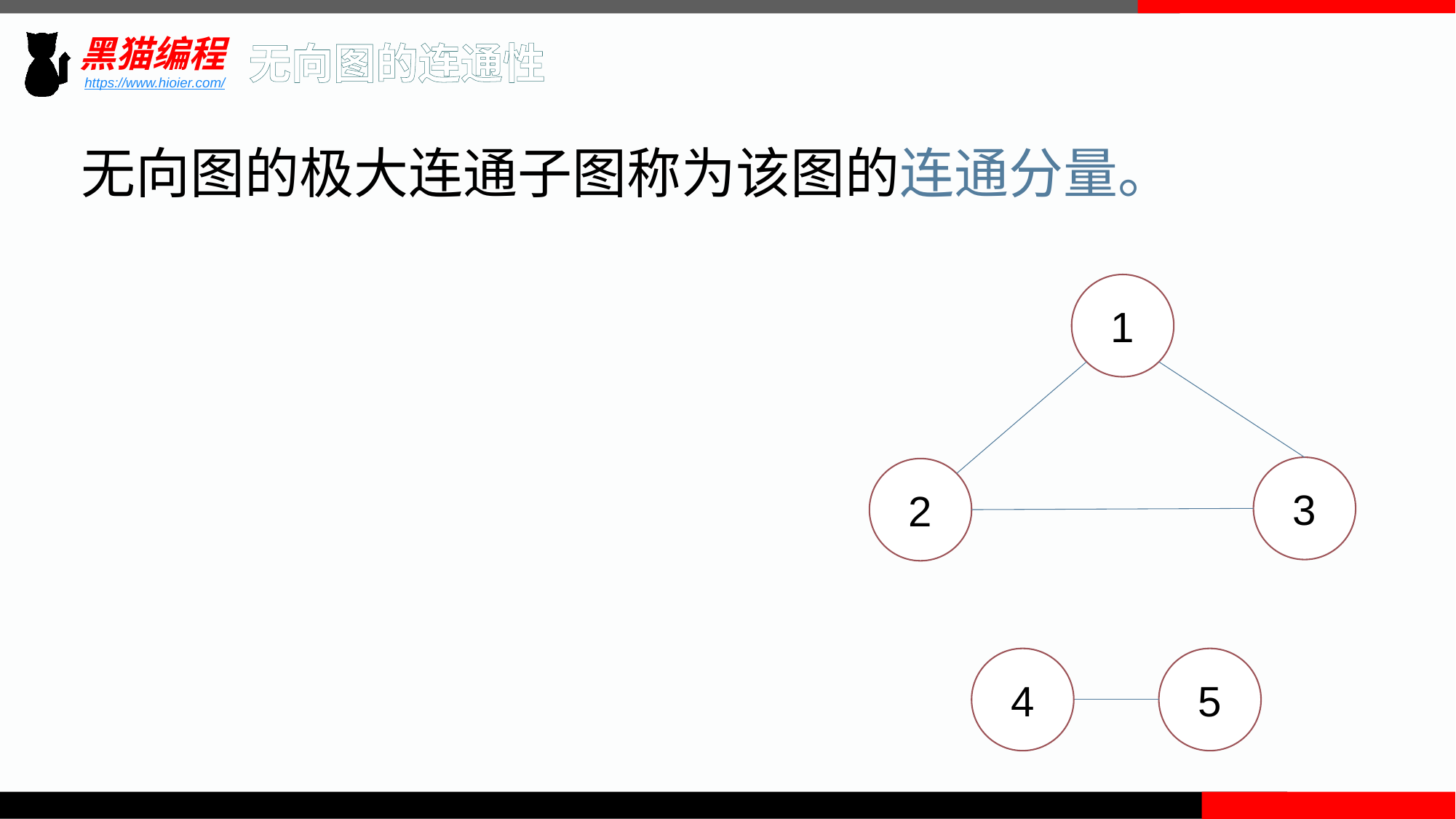

无向图的连通性
无向图的极大连通子图称为该图的连通分量。
1
3
2
4
5